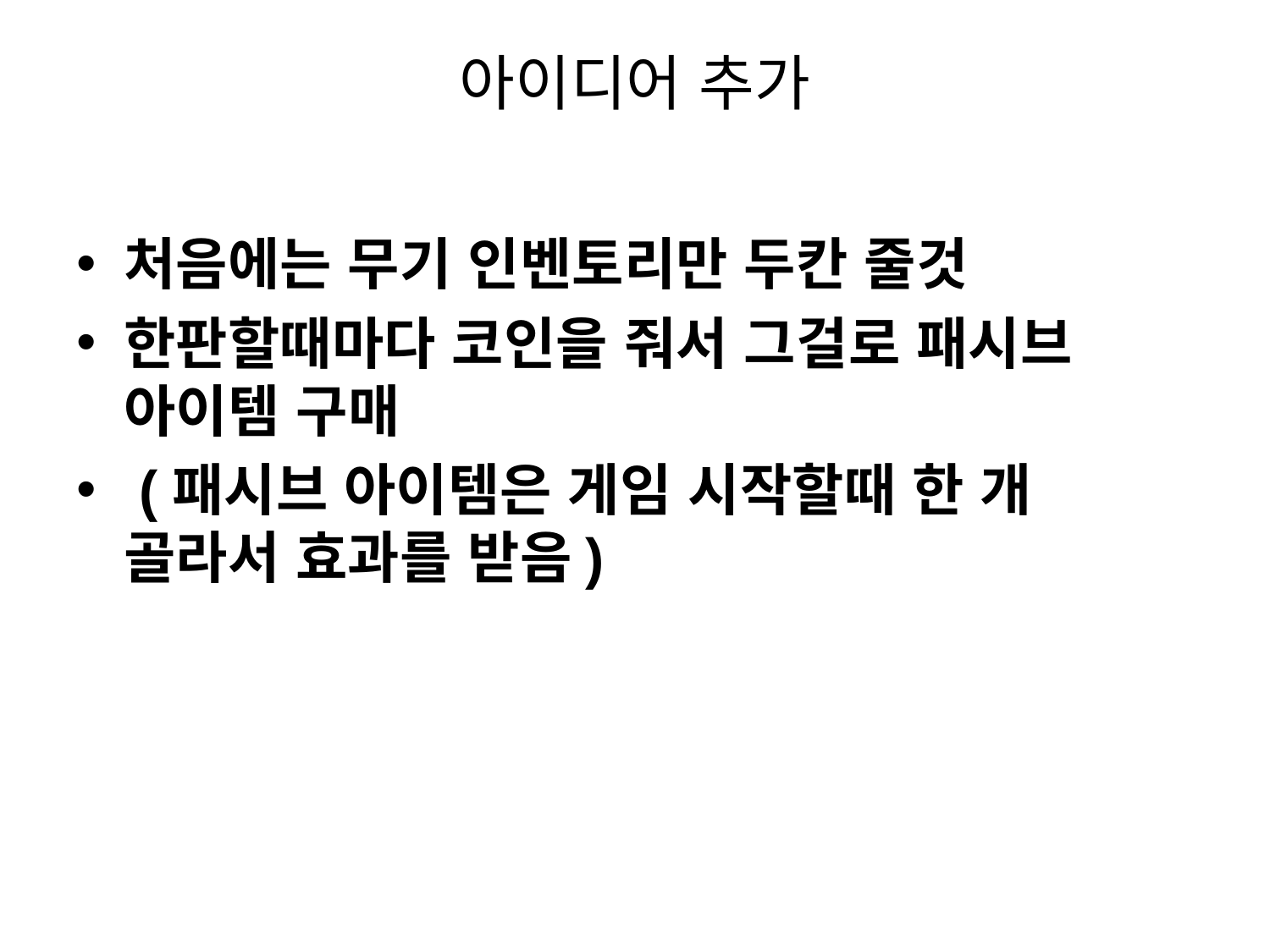

# 아이디어 추가
처음에는 무기 인벤토리만 두칸 줄것
한판할때마다 코인을 줘서 그걸로 패시브 아이템 구매
 (패시브 아이템은 게임 시작할때 한 개 골라서 효과를 받음)